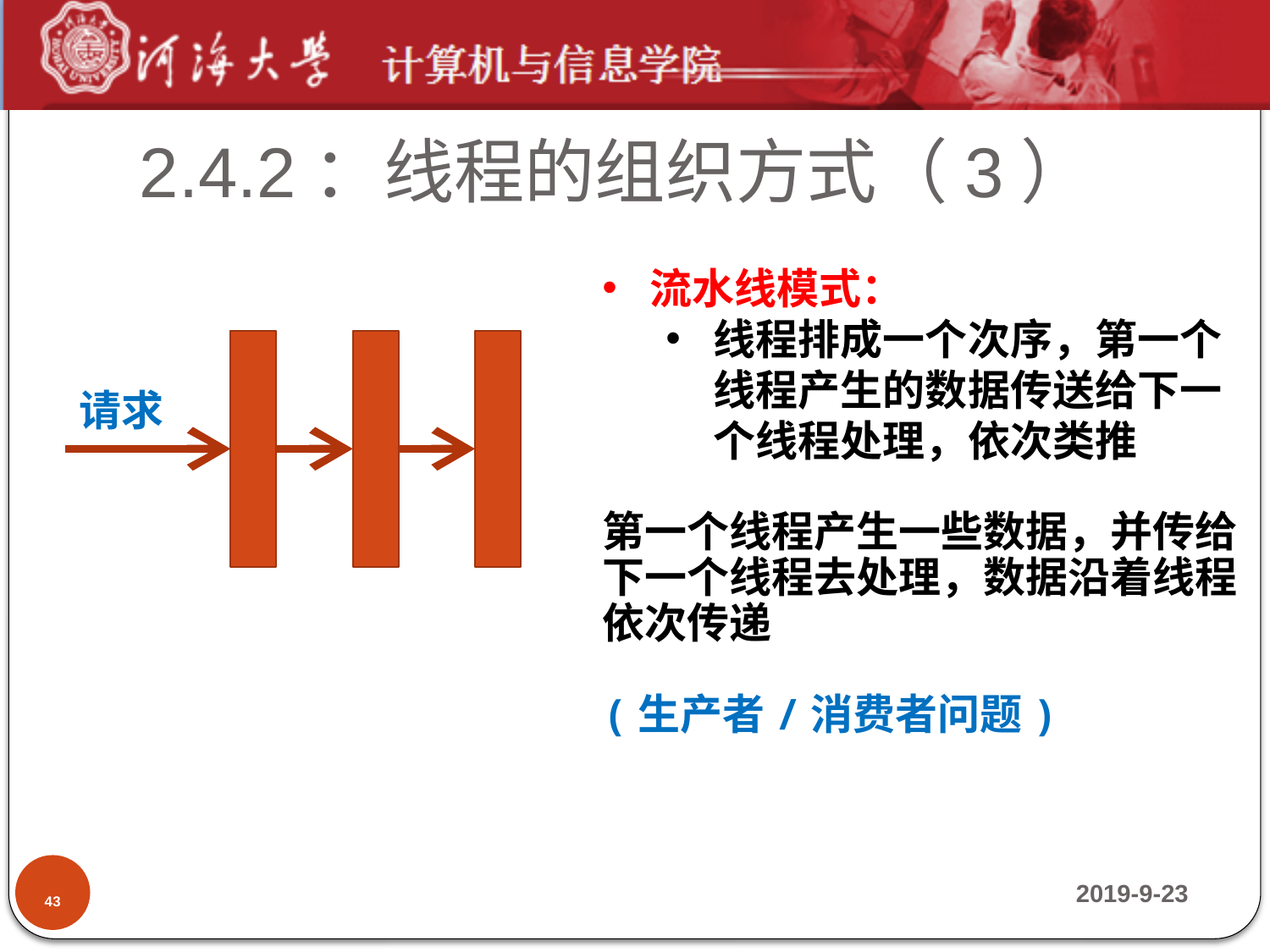

2.4.2：线程的组织方式（3）
流水线模式：
线程排成一个次序，第一个线程产生的数据传送给下一个线程处理，依次类推

第一个线程产生一些数据，并传给下一个线程去处理，数据沿着线程依次传递

(生产者/消费者问题)

请求
43
2019-9-23